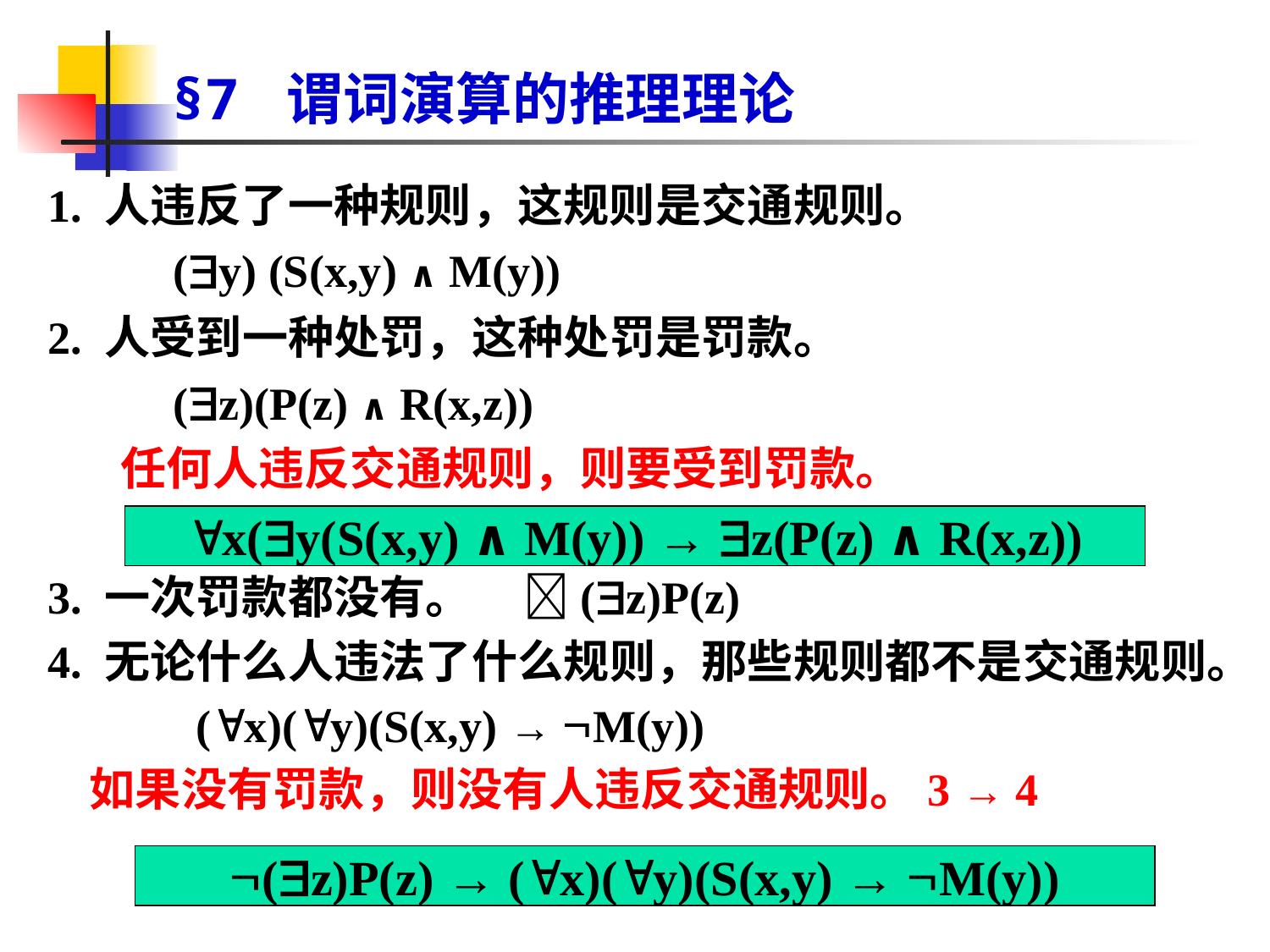

# §7 谓词演算的推理理论
1. 人违反了一种规则，这规则是交通规则。
           (∃y) (S(x,y) ∧ M(y))
2. 人受到一种处罚，这种处罚是罚款。
           (∃z)(P(z) ∧ R(x,z))
      任何人违反交通规则，则要受到罚款。
                (∀x)( 1 → 2 )
3. 一次罚款都没有。     ¬(∃z)P(z)
4. 无论什么人违法了什么规则，那些规则都不是交通规则。
             (∀x)(∀y)(S(x,y) → ¬M(y))
   如果没有罚款，则没有人违反交通规则。3 → 4
∀x(∃y(S(x,y) ∧ M(y)) → ∃z(P(z) ∧ R(x,z))
¬(∃z)P(z) → (∀x)(∀y)(S(x,y) → ¬M(y))
99